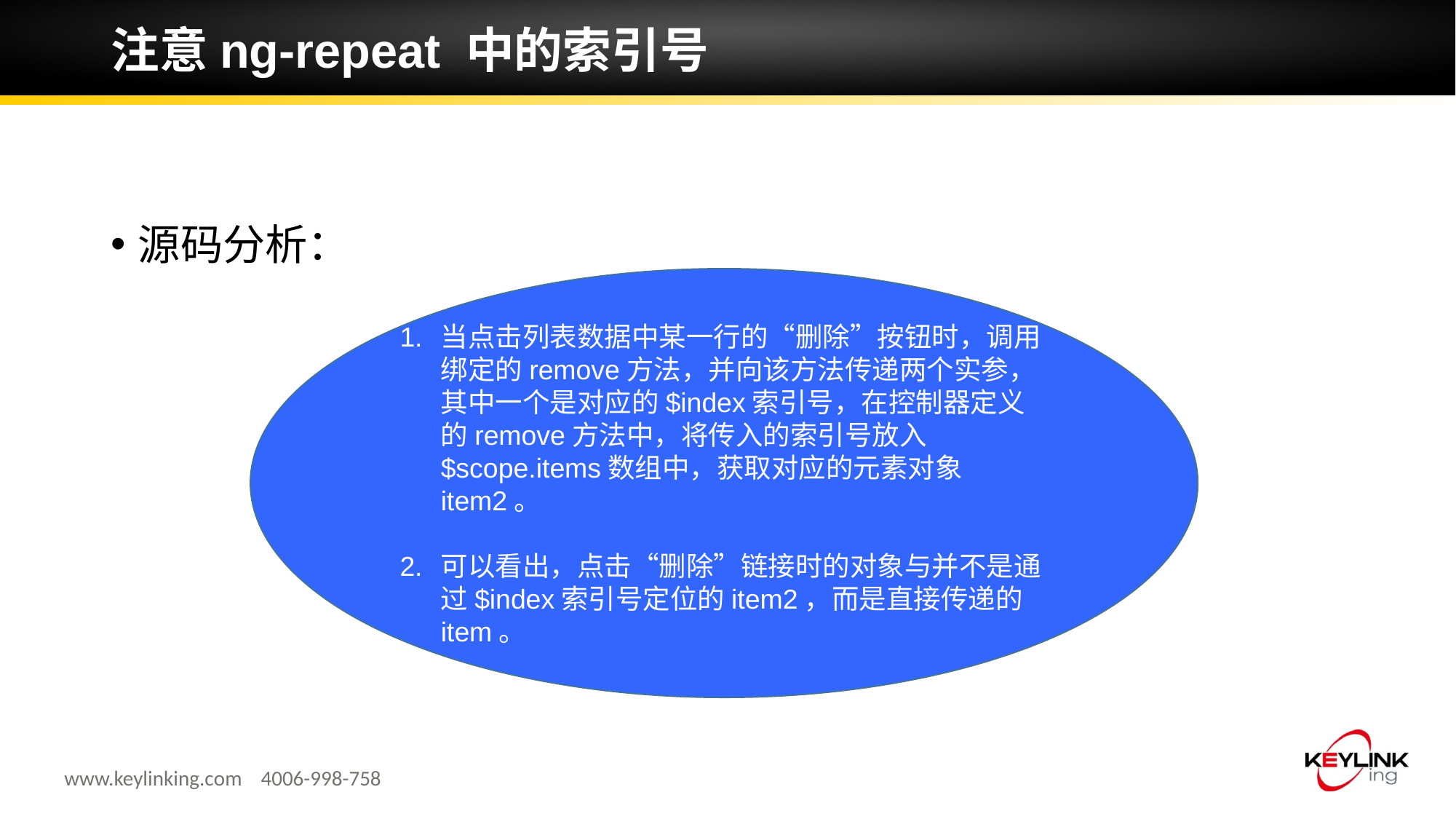

# 注意ng-repeat 中的索引号
源码分析：

当点击列表数据中某一行的“删除”按钮时，调用绑定的remove方法，并向该方法传递两个实参，其中一个是对应的$index索引号，在控制器定义的remove方法中，将传入的索引号放入$scope.items数组中，获取对应的元素对象item2。

可以看出，点击“删除”链接时的对象与并不是通过$index索引号定位的item2，而是直接传递的item。